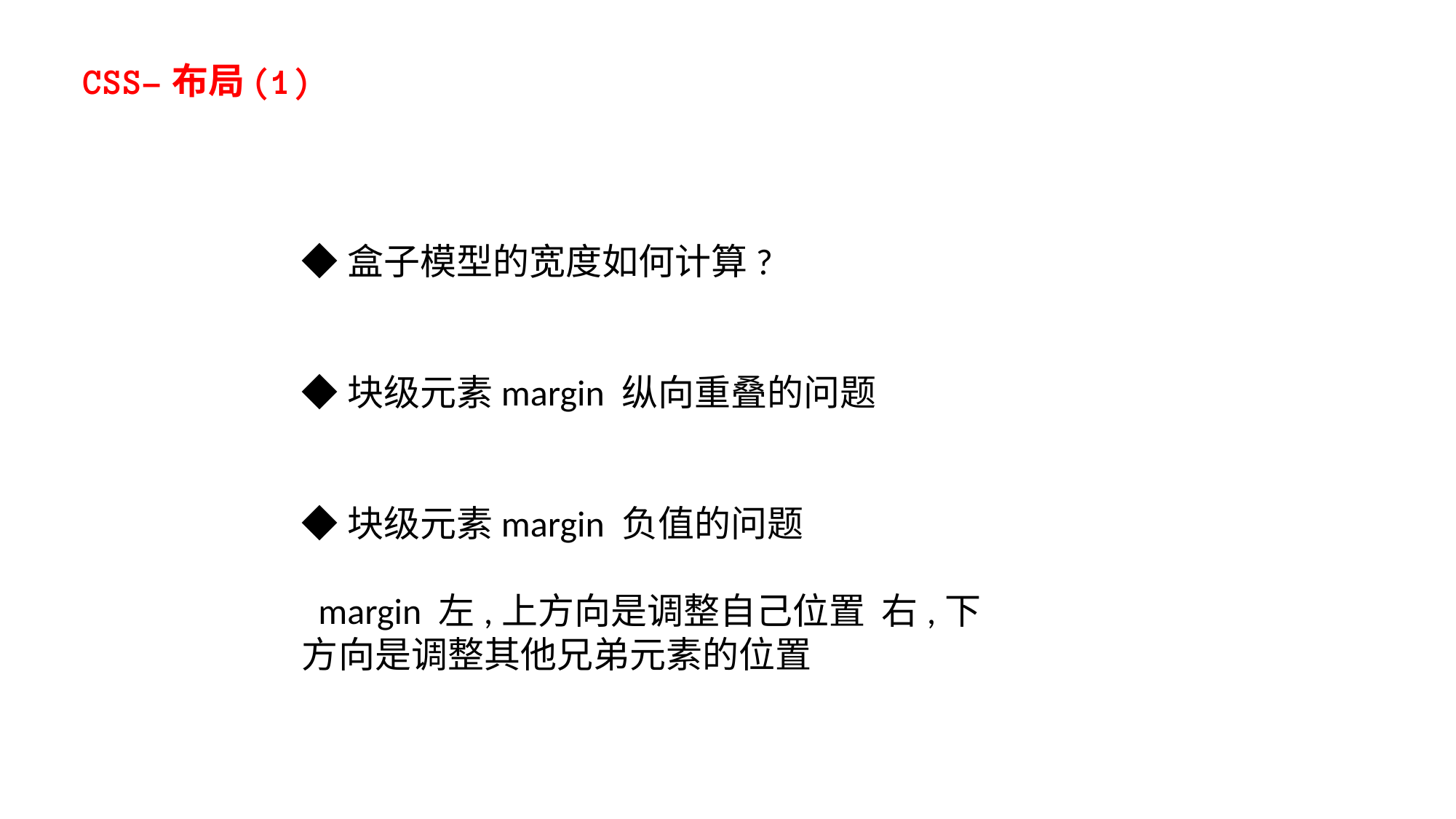

CSS-布局(1)
◆盒子模型的宽度如何计算?

◆块级元素margin 纵向重叠的问题

◆块级元素margin 负值的问题

  margin 左,上方向是调整自己位置  右,下方向是调整其他兄弟元素的位置